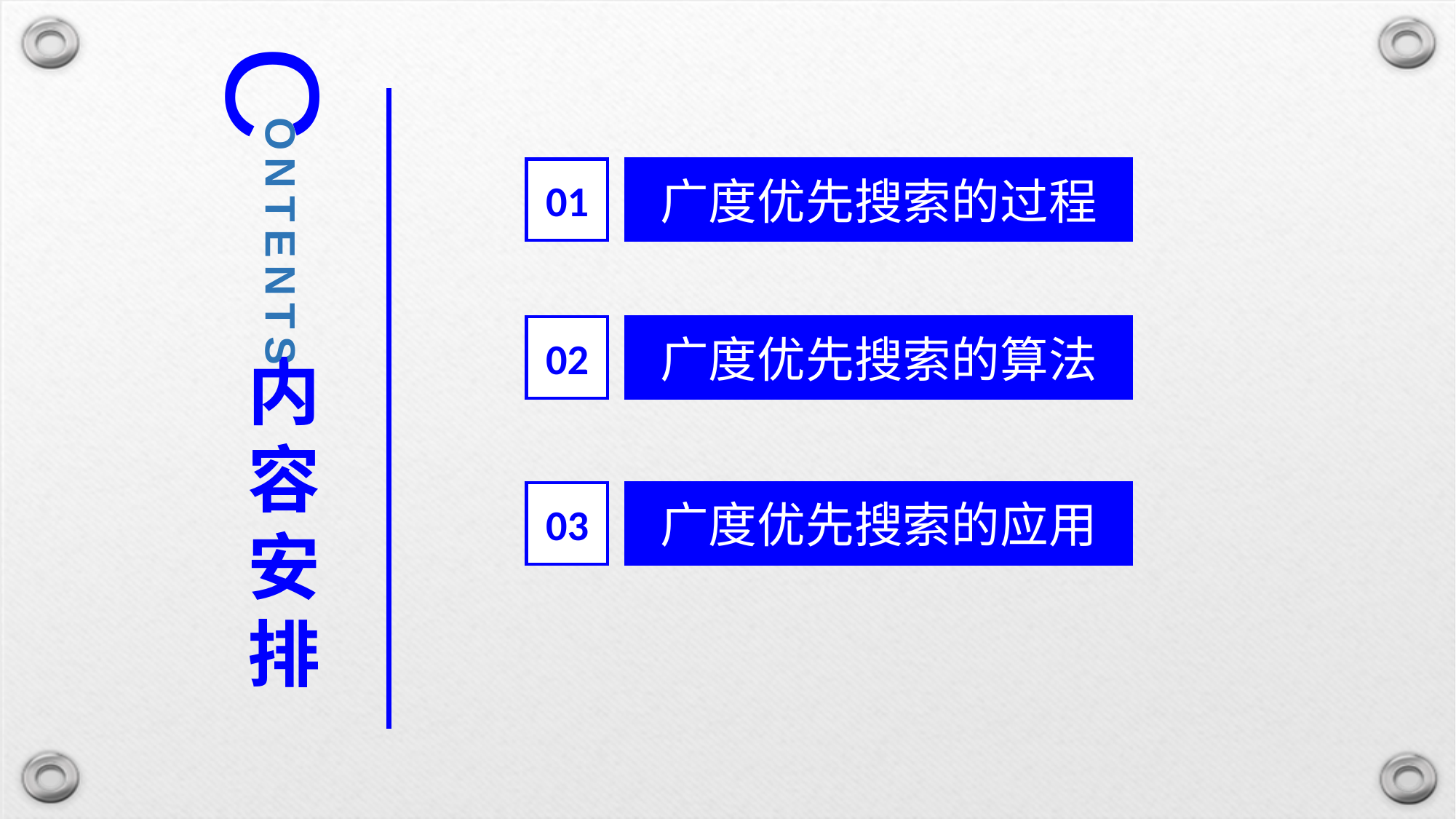

C
ONTENTS
01
广度优先搜索的过程
02
广度优先搜索的算法
内容安排
03
广度优先搜索的应用